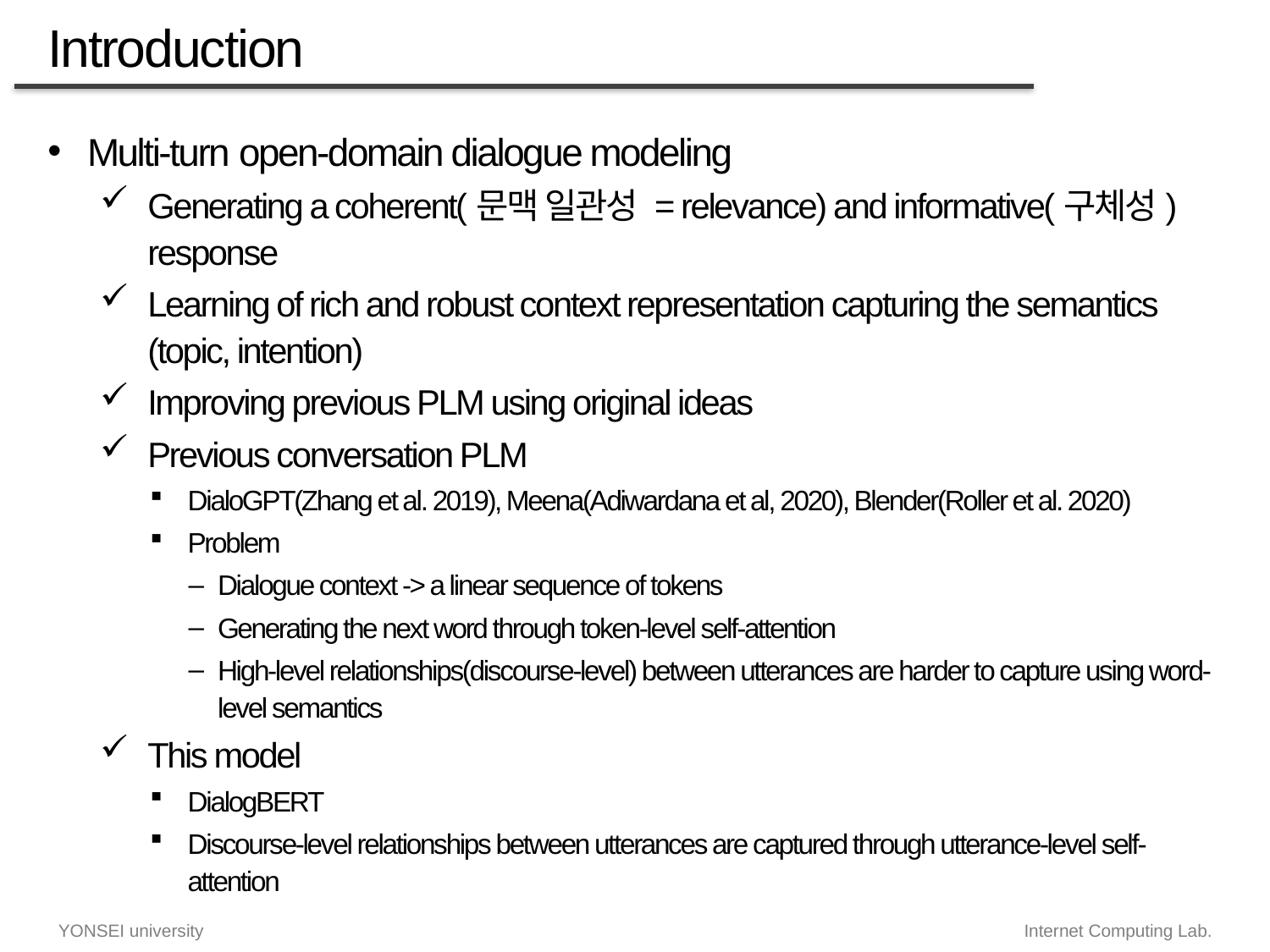

# Introduction
Multi-turn open-domain dialogue modeling
Generating a coherent(문맥 일관성 = relevance) and informative(구체성) response
Learning of rich and robust context representation capturing the semantics
(topic, intention)
Improving previous PLM using original ideas
Previous conversation PLM
DialoGPT(Zhang et al. 2019), Meena(Adiwardana et al, 2020), Blender(Roller et al. 2020)
Problem
Dialogue context -> a linear sequence of tokens
Generating the next word through token-level self-attention
High-level relationships(discourse-level) between utterances are harder to capture using word-level semantics
This model
DialogBERT
Discourse-level relationships between utterances are captured through utterance-level self-attention